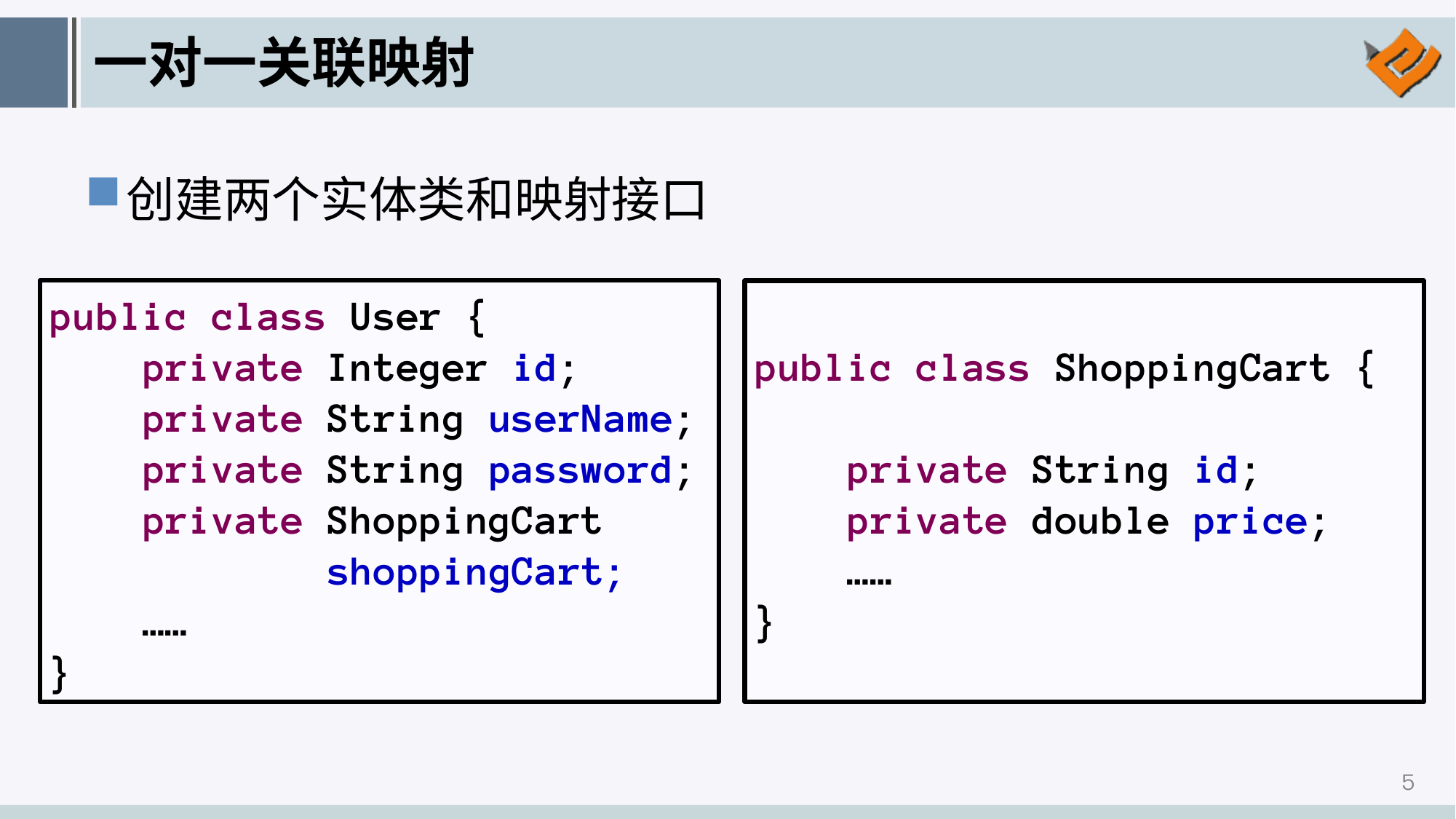

# 一对一关联映射
创建两个实体类和映射接口
public class User {
    private Integer id;
    private String userName;
    private String password;
    private ShoppingCart
            shoppingCart;
    ……
}
public class ShoppingCart {

    private String id;
    private double price;
    ……
}